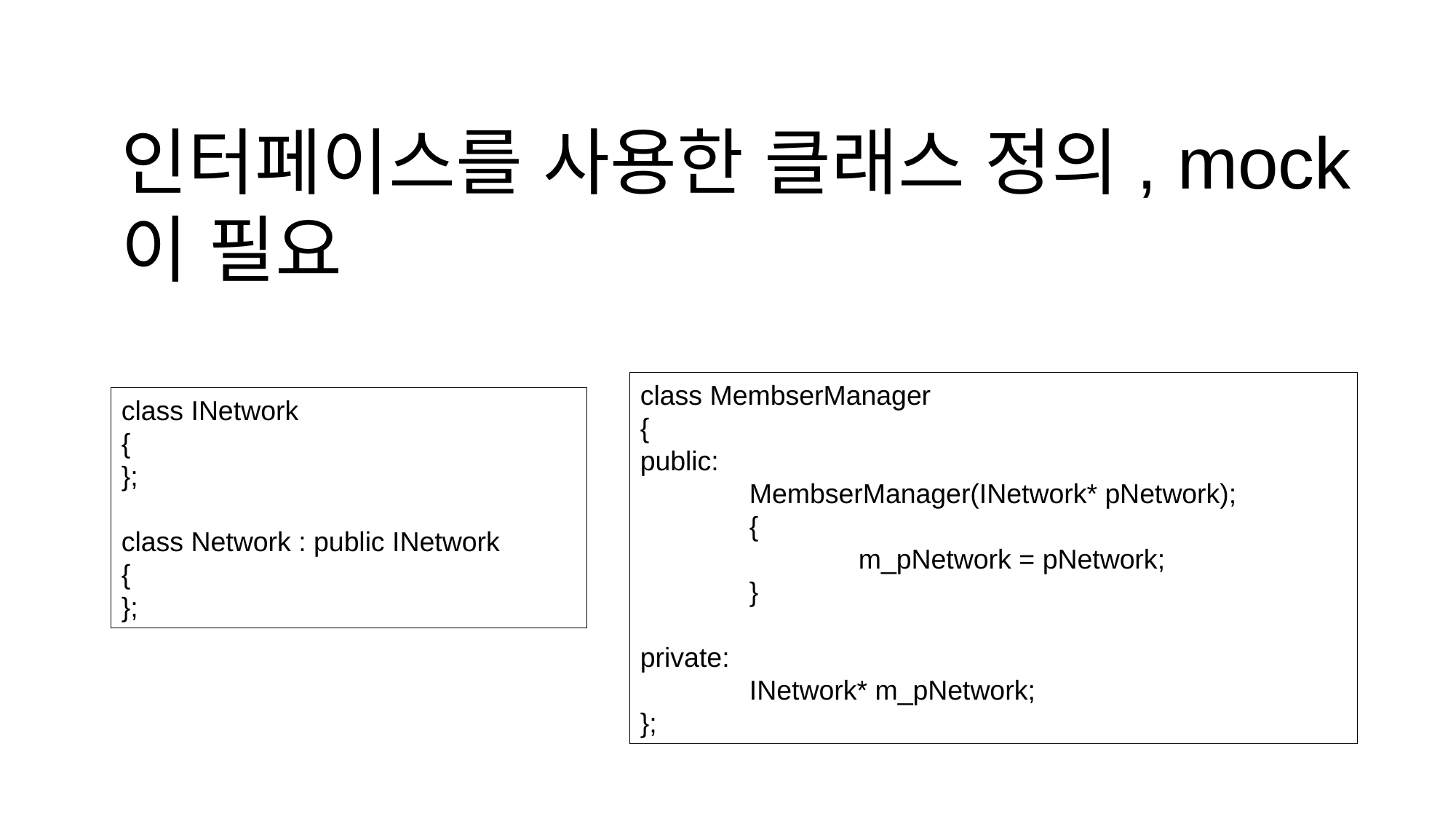

인터페이스를 사용한 클래스 정의, mock이 필요
class MembserManager
{
public:
	MembserManager(INetwork* pNetwork);
	{
		m_pNetwork = pNetwork;
	}

private:
	INetwork* m_pNetwork;
};
class INetwork
{
};

class Network : public INetwork
{
};